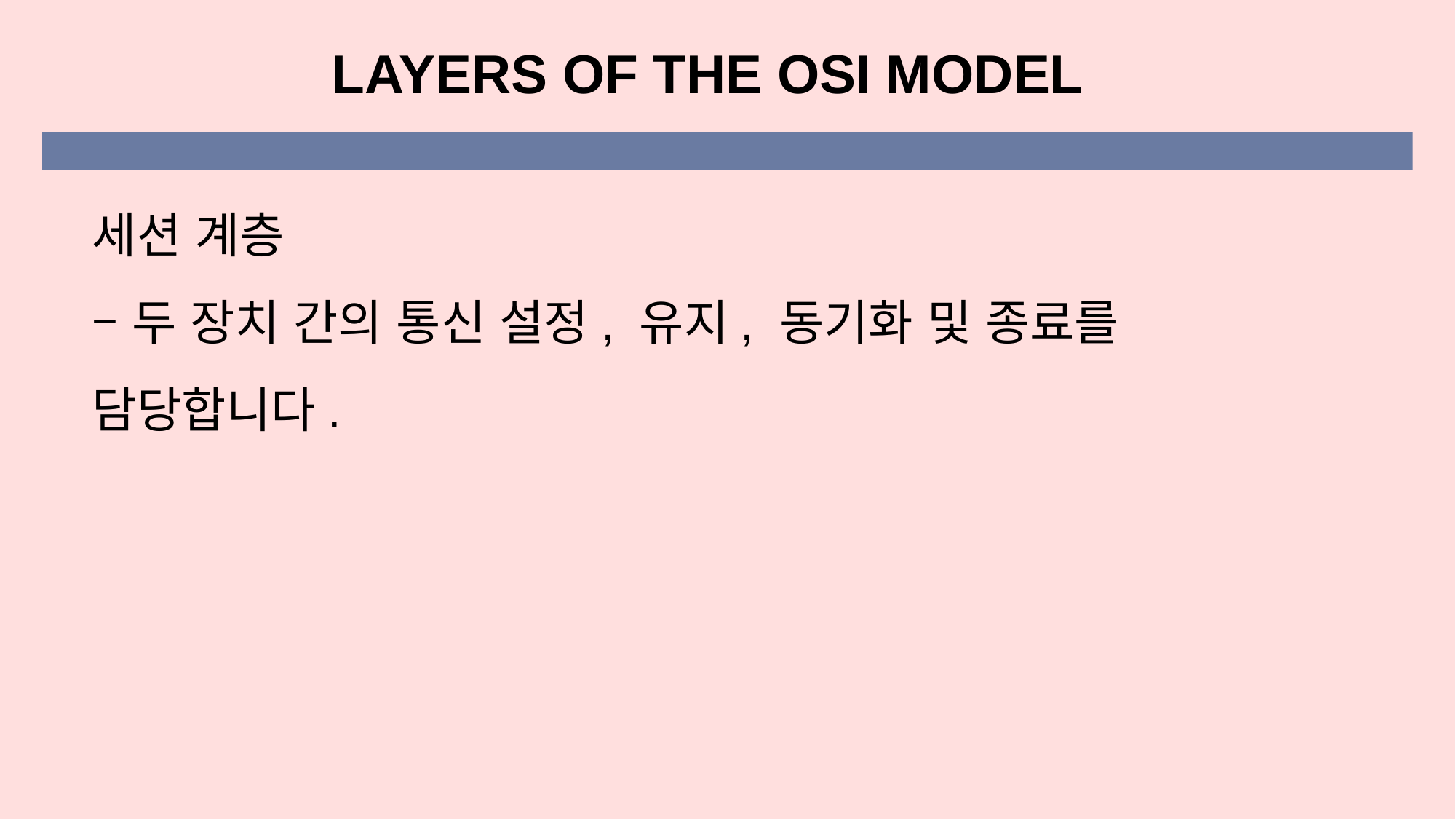

LAYERS OF THE OSI MODEL

세션 계층
– 두 장치 간의 통신 설정, 유지, 동기화 및 종료를 담당합니다.